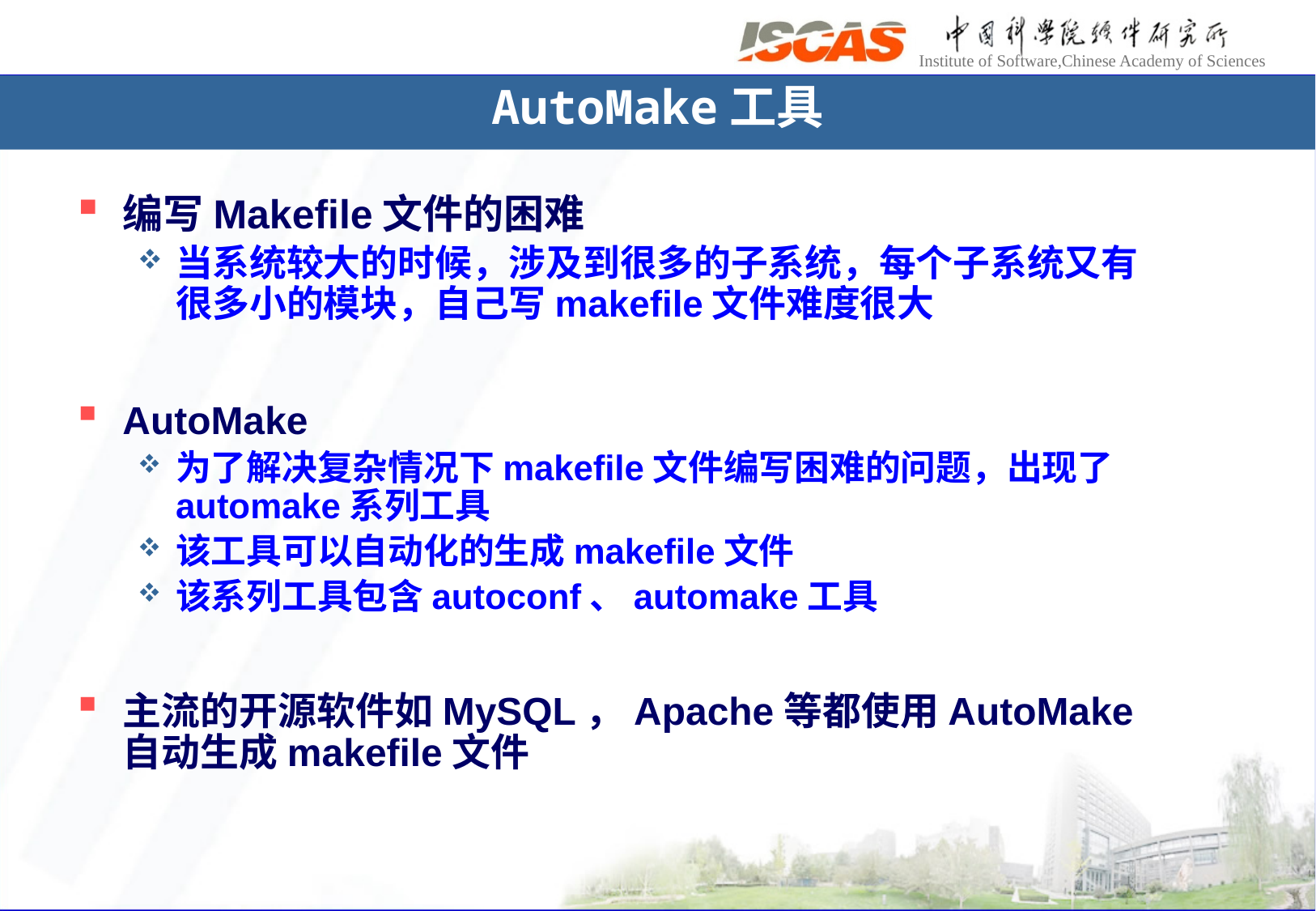

AutoMake工具

编写Makefile文件的困难
当系统较大的时候，涉及到很多的子系统，每个子系统又有很多小的模块，自己写makefile文件难度很大

AutoMake
为了解决复杂情况下makefile文件编写困难的问题，出现了automake系列工具
该工具可以自动化的生成makefile文件
该系列工具包含autoconf、automake工具

主流的开源软件如MySQL，Apache等都使用AutoMake自动生成makefile文件